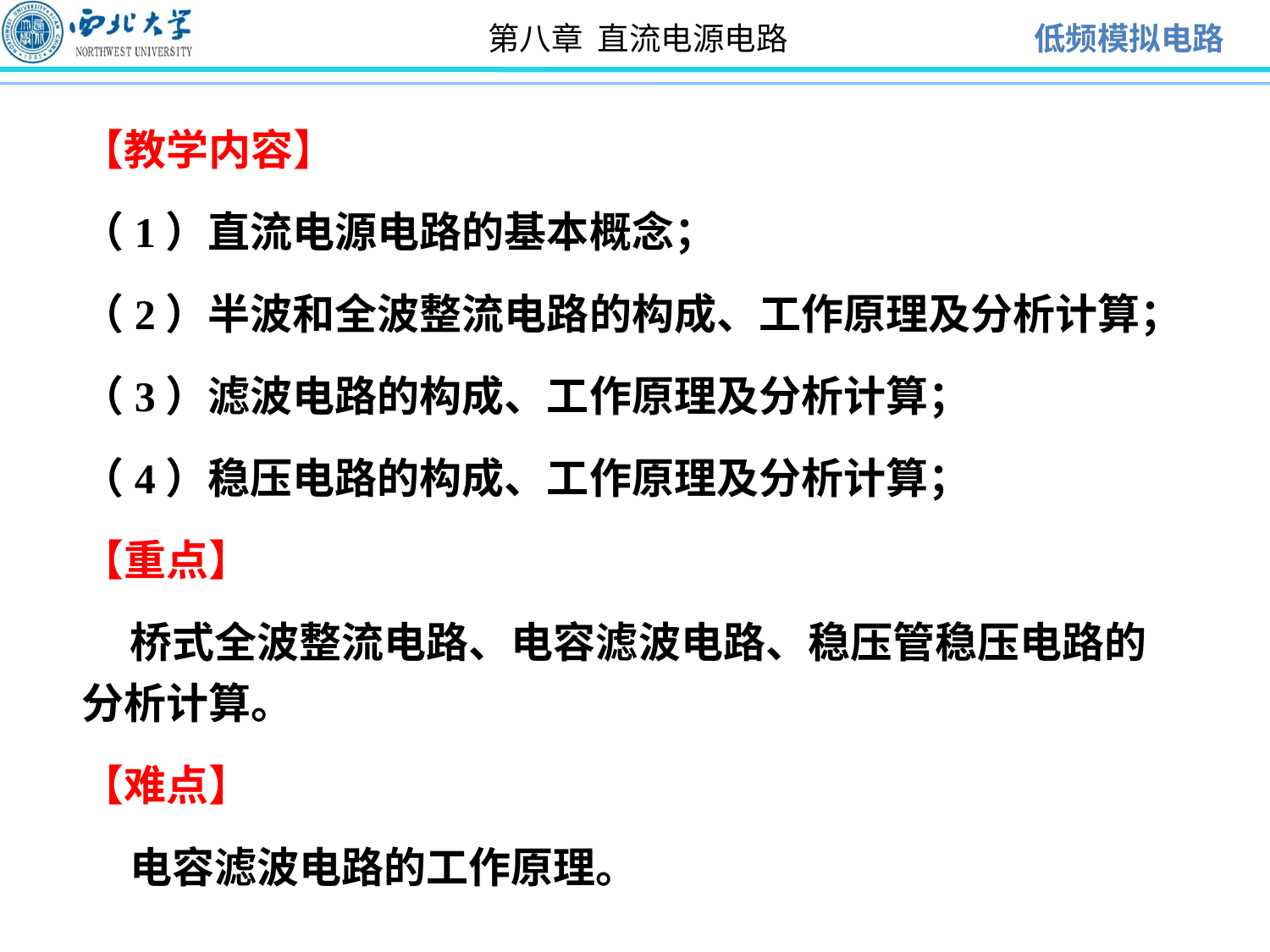

【教学内容】
（1）直流电源电路的基本概念；
（2）半波和全波整流电路的构成、工作原理及分析计算；
（3）滤波电路的构成、工作原理及分析计算；
（4）稳压电路的构成、工作原理及分析计算；
【重点】
    桥式全波整流电路、电容滤波电路、稳压管稳压电路的分析计算。
【难点】
    电容滤波电路的工作原理。
2